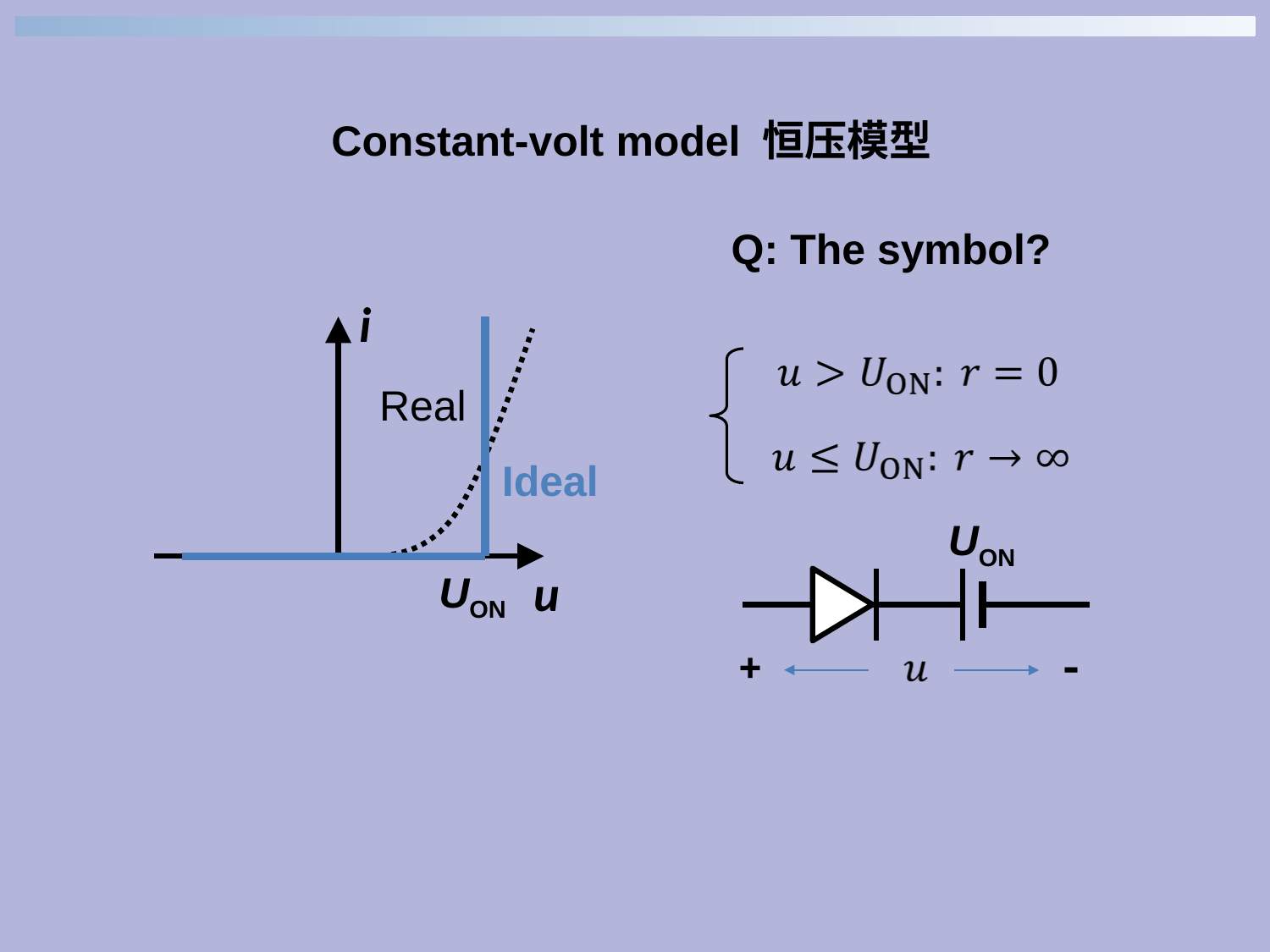

Constant-volt model 恒压模型
Q: The symbol?
i

u

Real

Ideal
UON

UON
-
+